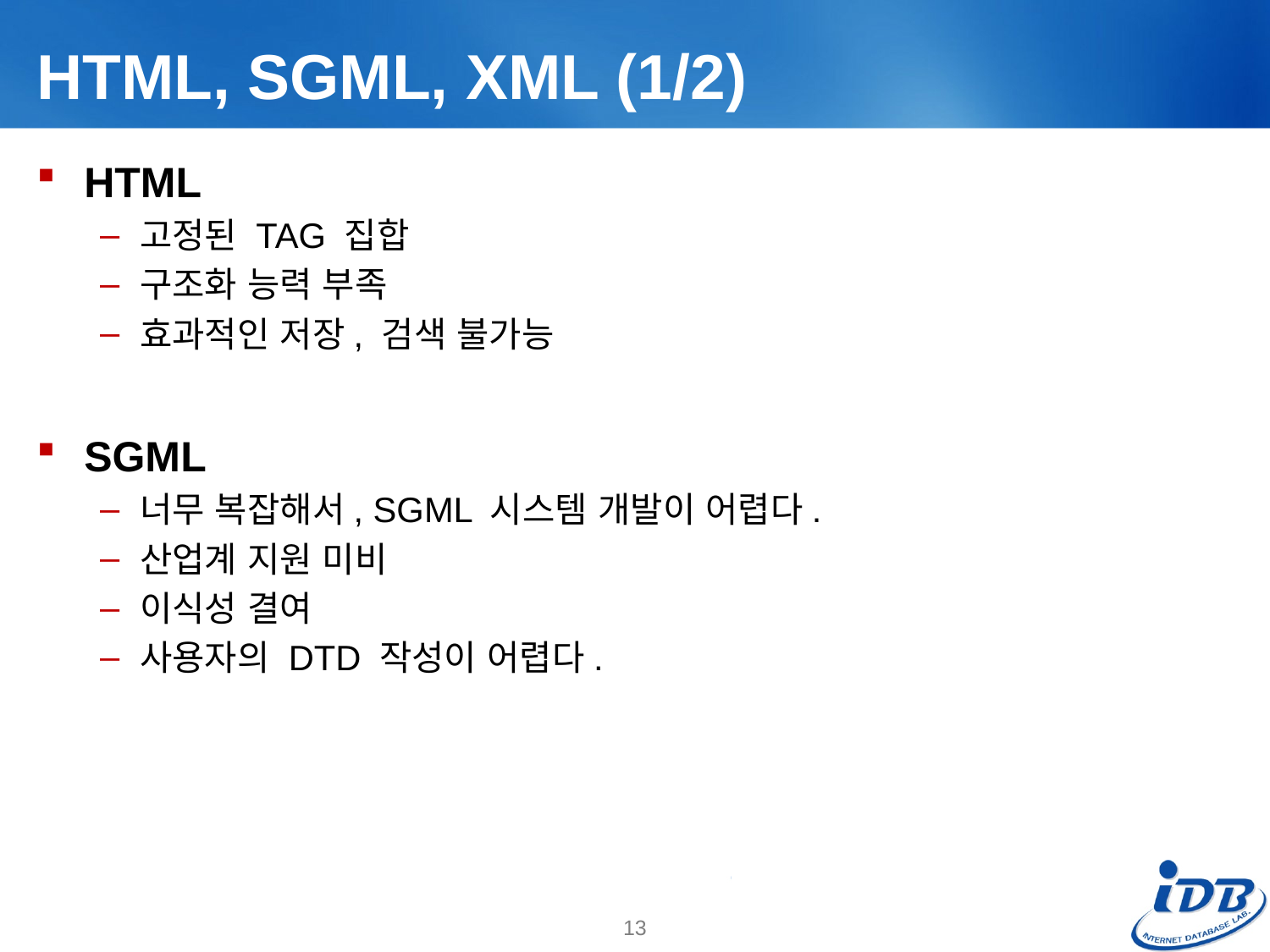

# HTML, SGML, XML (1/2)
HTML
고정된 TAG 집합
구조화 능력 부족
효과적인 저장, 검색 불가능

SGML
너무 복잡해서, SGML 시스템 개발이 어렵다.
산업계 지원 미비
이식성 결여
사용자의 DTD 작성이 어렵다.
13